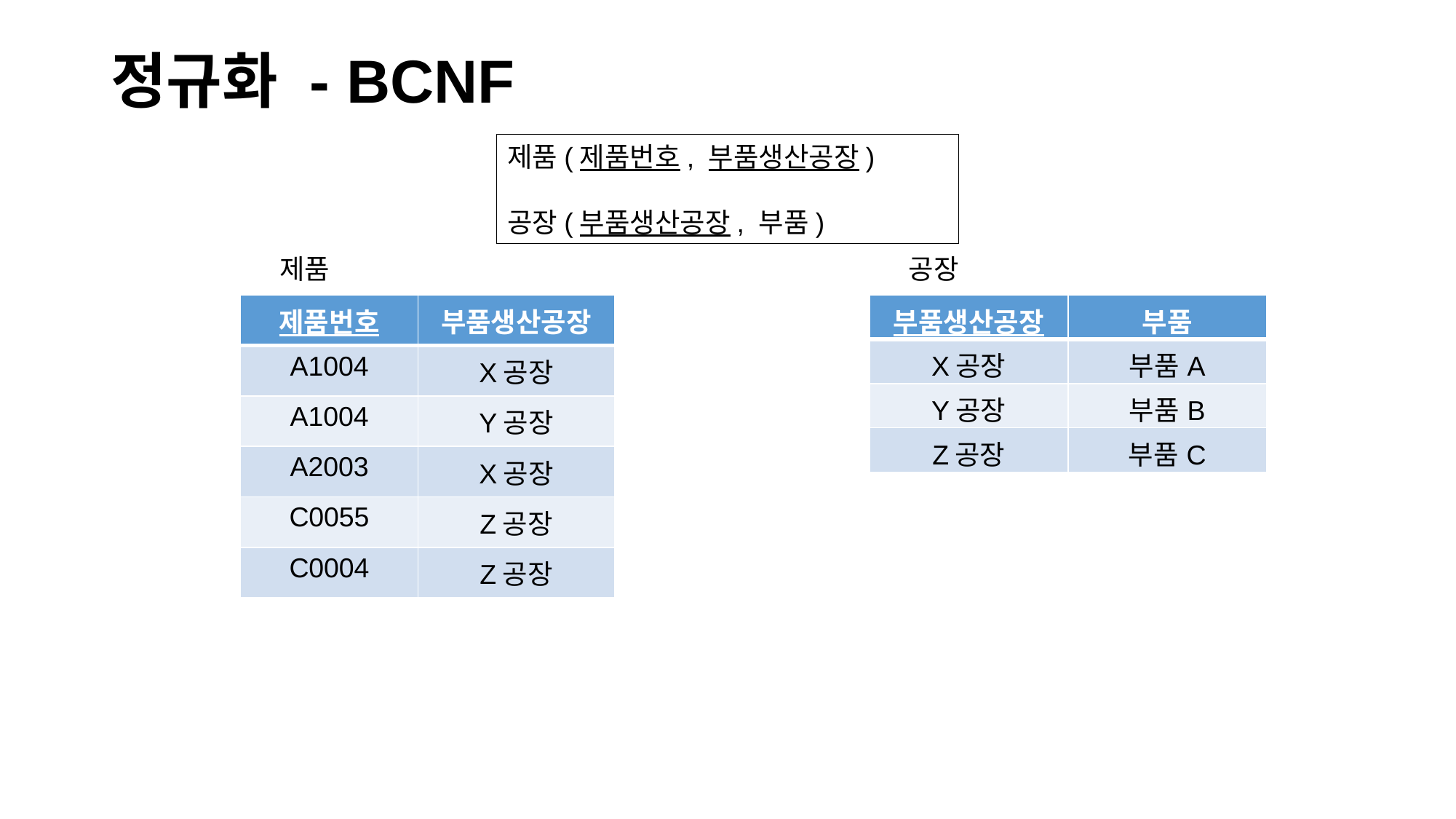

# 정규화 - BCNF
제품(제품번호, 부품생산공장)
공장(부품생산공장, 부품)
제품
공장
| 제품번호 | 부품생산공장 |
| --- | --- |
| A1004 | X공장 |
| A1004 | Y공장 |
| A2003 | X공장 |
| C0055 | Z공장 |
| C0004 | Z공장 |
| 부품생산공장 | 부품 |
| --- | --- |
| X공장 | 부품A |
| Y공장 | 부품B |
| Z공장 | 부품C |